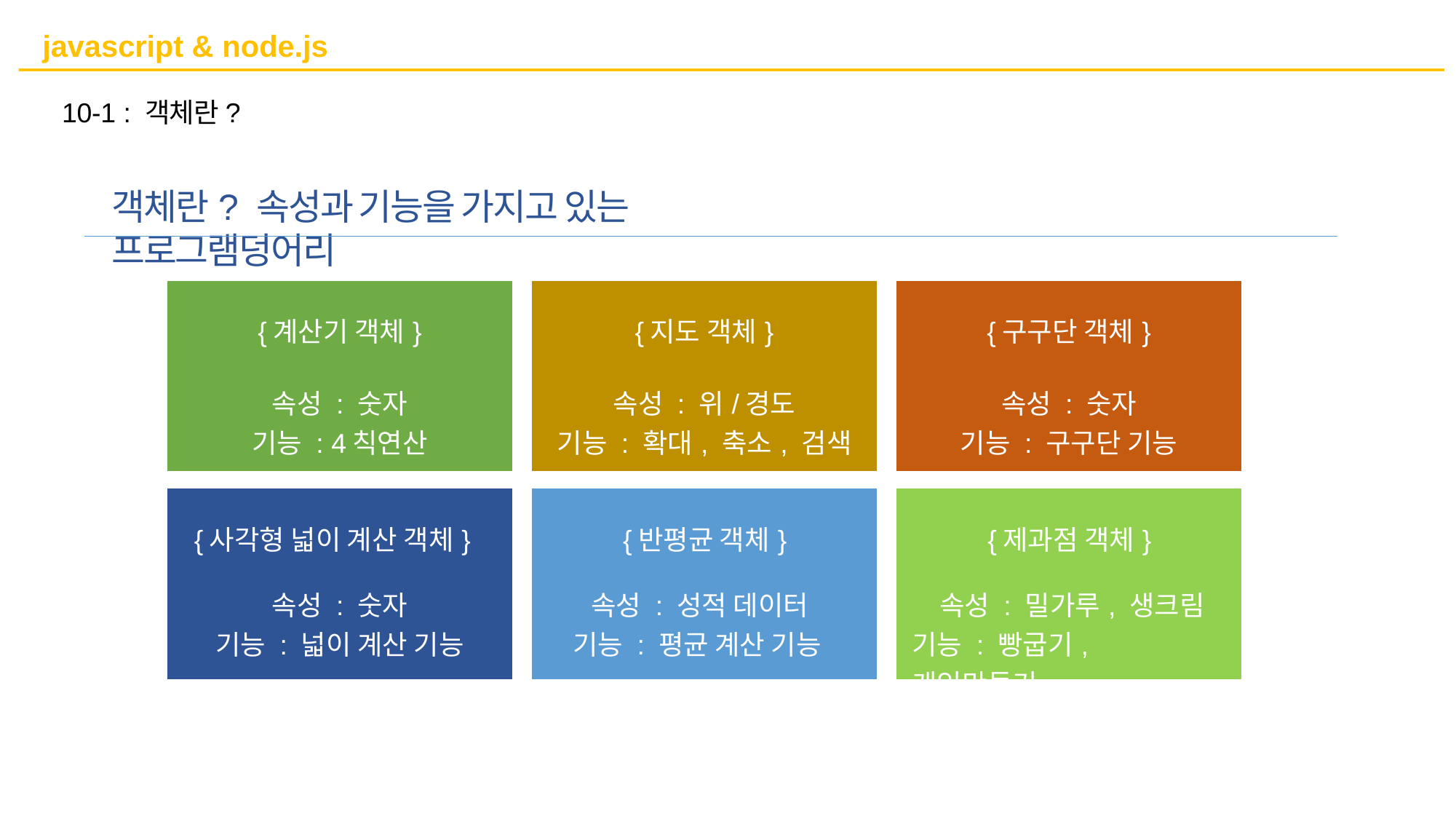

# javascript & node.js

10-1 : 객체란?

객체란? 속성과 기능을 가지고 있는 프로그램덩어리

| {계산기 객체} 속성 : 숫자 기능 : 4칙연산 |  | {지도 객체} 속성 : 위/경도 기능 : 확대, 축소, 검색 |  | {구구단 객체} 속성 : 숫자 기능 : 구구단 기능 |
| --- | --- | --- | --- | --- |
|  |  |  |  |  |
| {사각형 넓이 계산 객체} |  | {반평균 객체} |  | {제과점 객체} |
| 속성 : 숫자 기능 : 넓이 계산 기능 |  | 속성 : 성적 데이터 기능 : 평균 계산 기능 |  | 속성 : 밀가루, 생크림 기능 : 빵굽기, 케익만들기 |